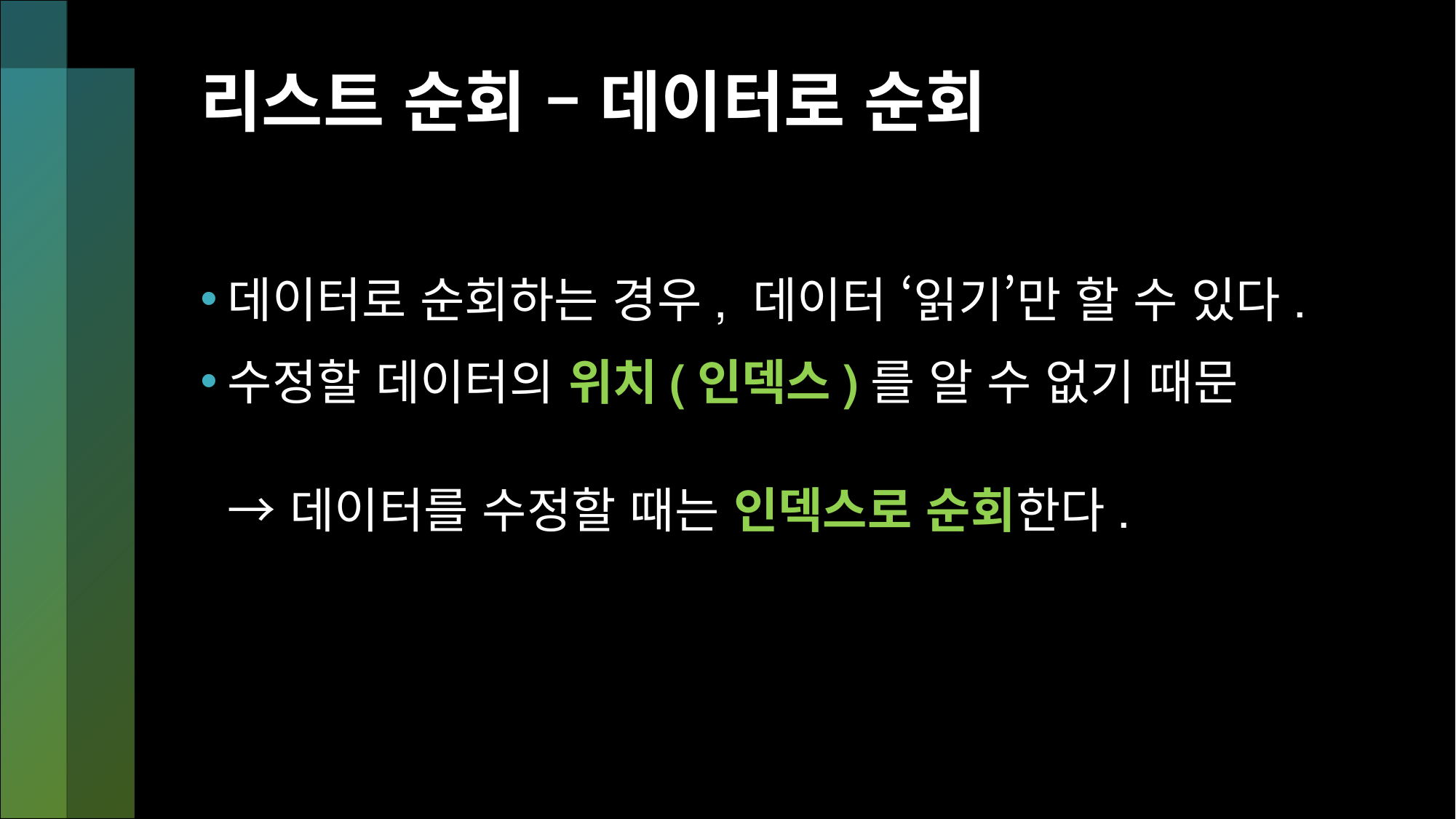

# 리스트 순회 – 데이터로 순회
데이터로 순회하는 경우, 데이터 ‘읽기’만 할 수 있다.
수정할 데이터의 위치(인덱스)를 알 수 없기 때문
→ 데이터를 수정할 때는 인덱스로 순회한다.